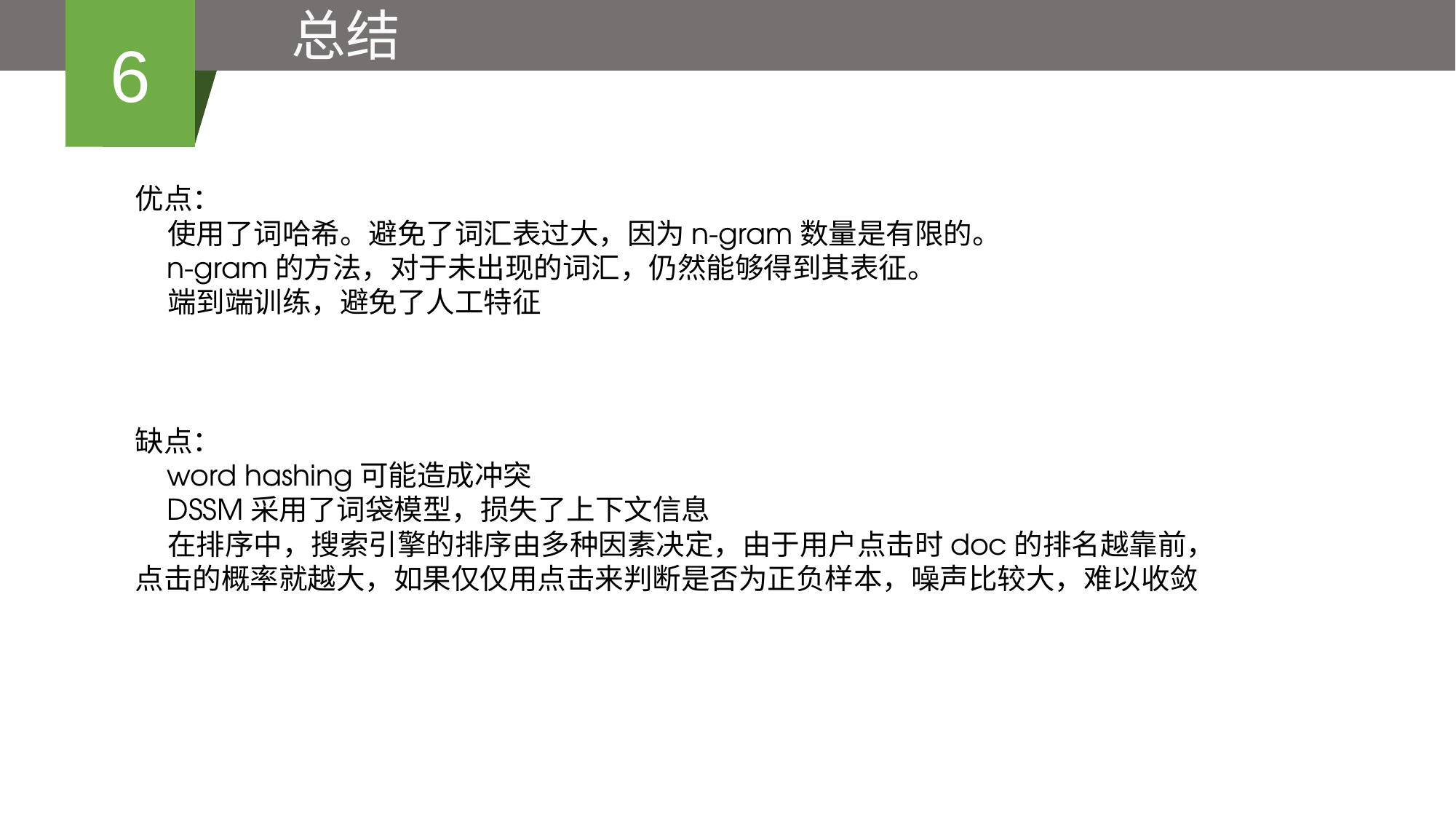

总结
6

优点：
    使用了词哈希。避免了词汇表过大，因为n-gram数量是有限的。
    n-gram的方法，对于未出现的词汇，仍然能够得到其表征。
    端到端训练，避免了人工特征

缺点：
    word hashing可能造成冲突
    DSSM采用了词袋模型，损失了上下文信息
    在排序中，搜索引擎的排序由多种因素决定，由于用户点击时doc的排名越靠前，点击的概率就越大，如果仅仅用点击来判断是否为正负样本，噪声比较大，难以收敛

输入你的结论